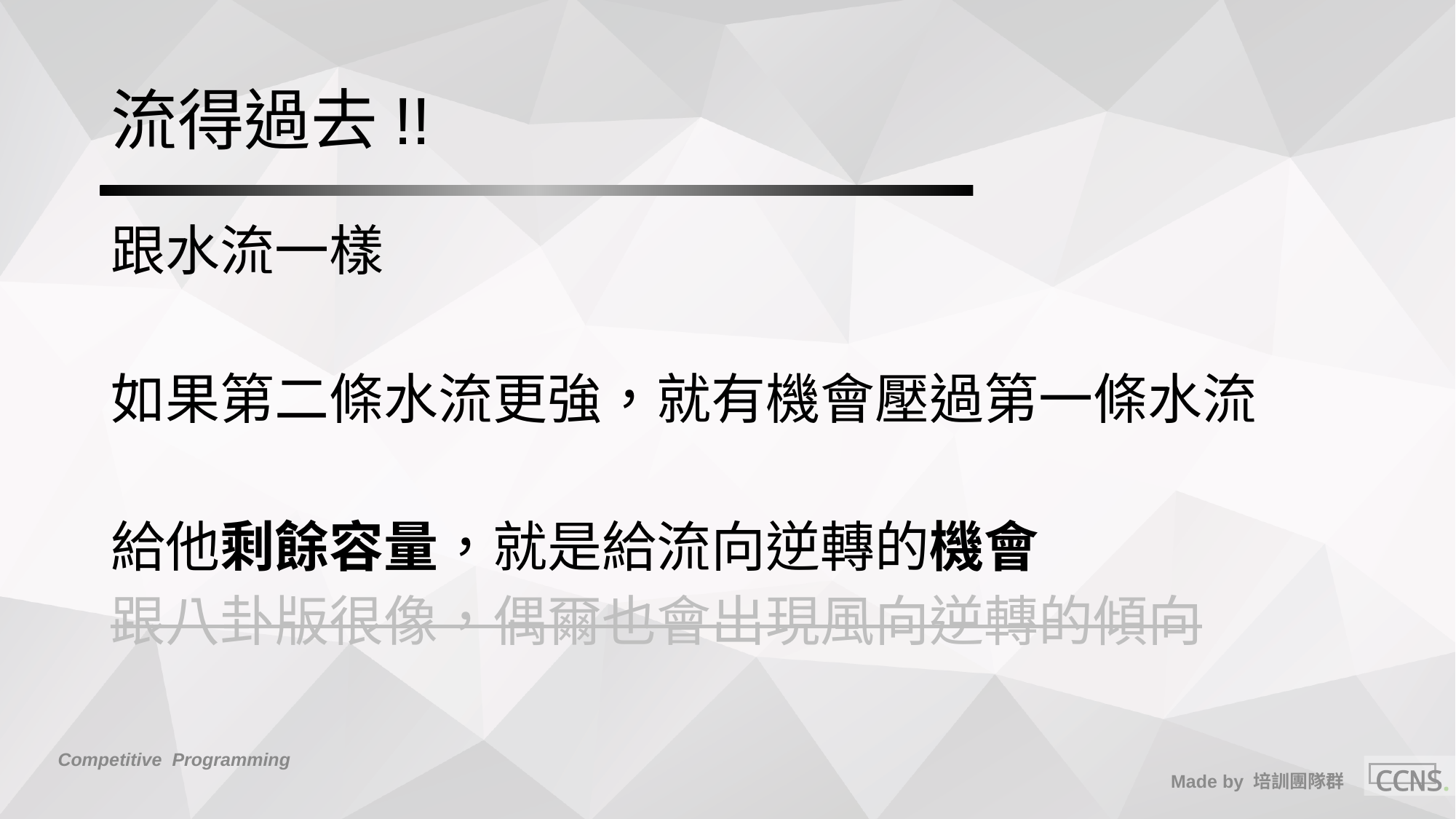

# 流得過去!!
跟水流一樣

如果第二條水流更強，就有機會壓過第一條水流

給他剩餘容量，就是給流向逆轉的機會
跟八卦版很像，偶爾也會出現風向逆轉的傾向